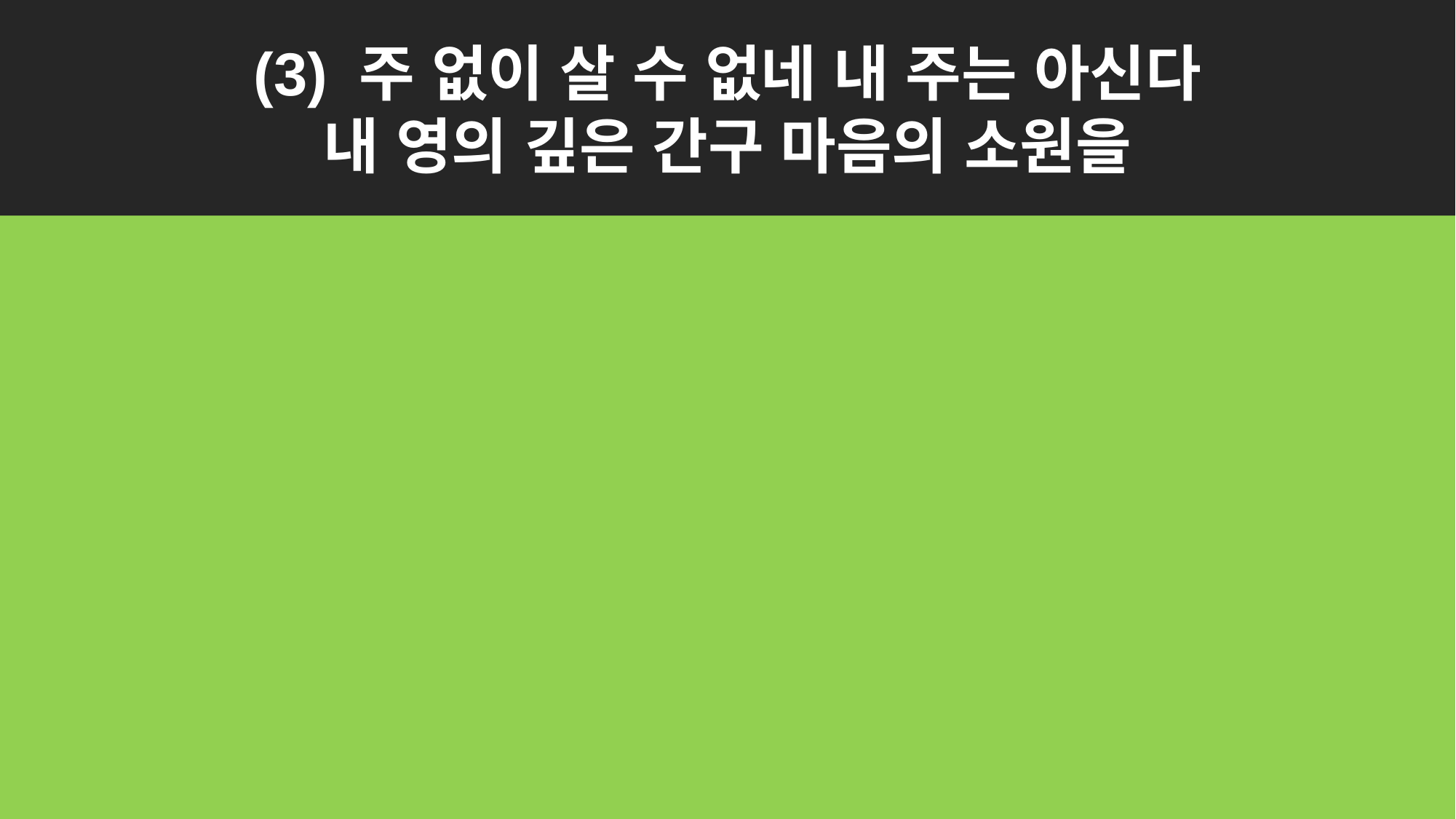

(3) 주 없이 살 수 없네 내 주는 아신다
내 영의 깊은 간구 마음의 소원을